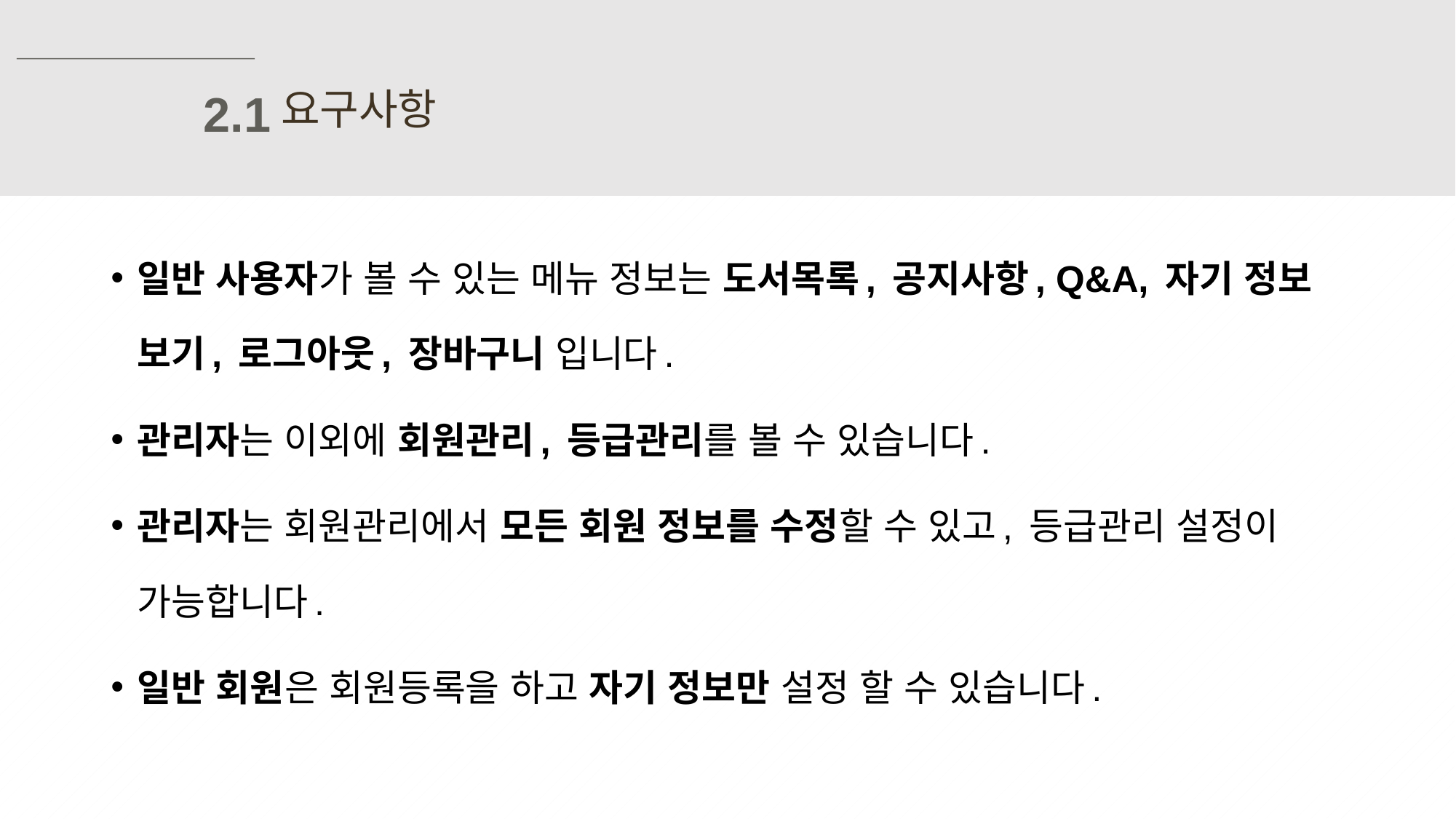

요구사항
2.1
일반 사용자가 볼 수 있는 메뉴 정보는 도서목록, 공지사항, Q&A, 자기 정보 보기, 로그아웃, 장바구니 입니다.
관리자는 이외에 회원관리, 등급관리를 볼 수 있습니다.
관리자는 회원관리에서 모든 회원 정보를 수정할 수 있고, 등급관리 설정이 가능합니다.
일반 회원은 회원등록을 하고 자기 정보만 설정 할 수 있습니다.